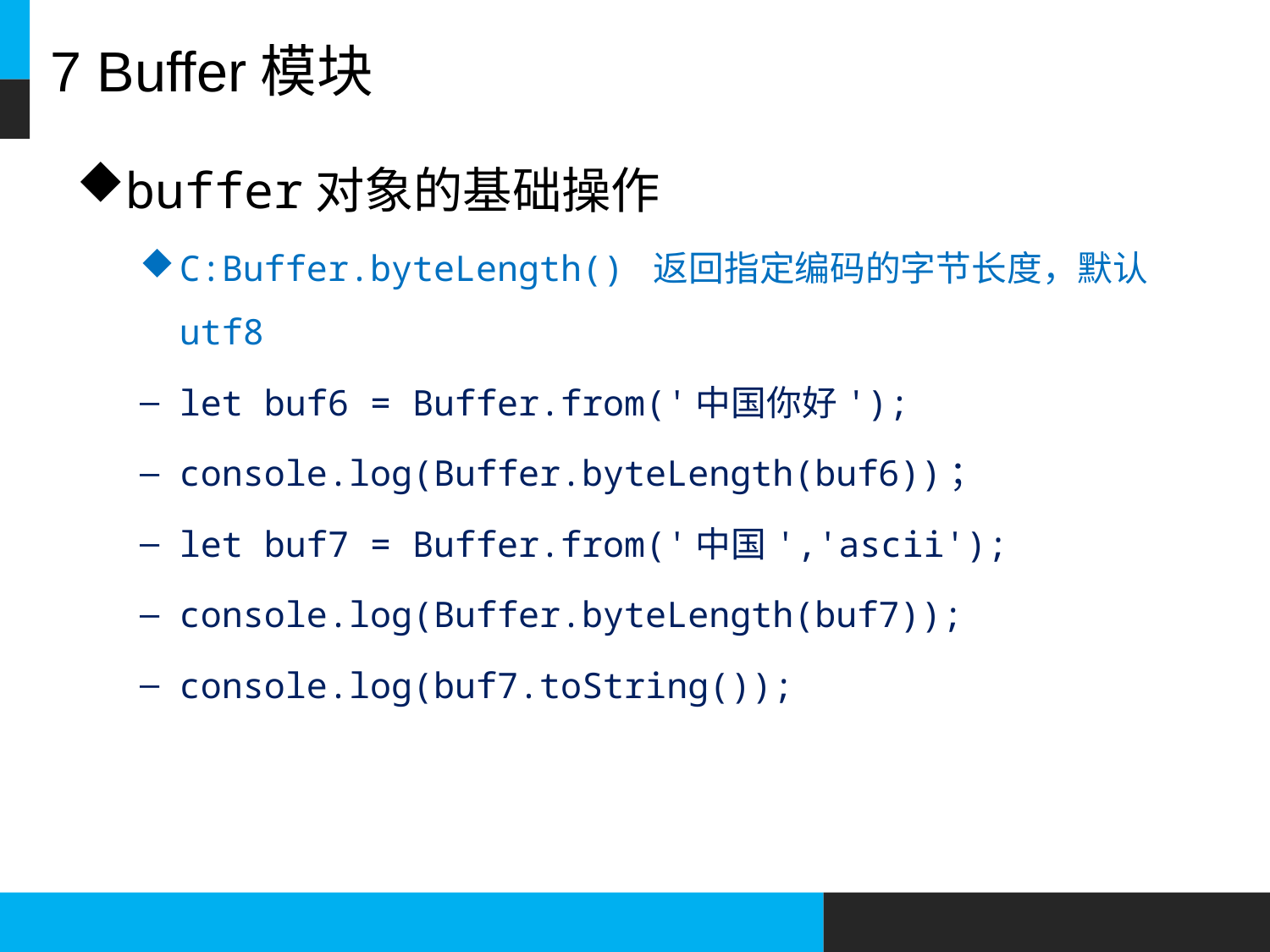

# 7 Buffer模块
buffer对象的基础操作
C:Buffer.byteLength() 返回指定编码的字节长度，默认utf8
let buf6 = Buffer.from('中国你好');
console.log(Buffer.byteLength(buf6))；
let buf7 = Buffer.from('中国','ascii');
console.log(Buffer.byteLength(buf7));
console.log(buf7.toString());